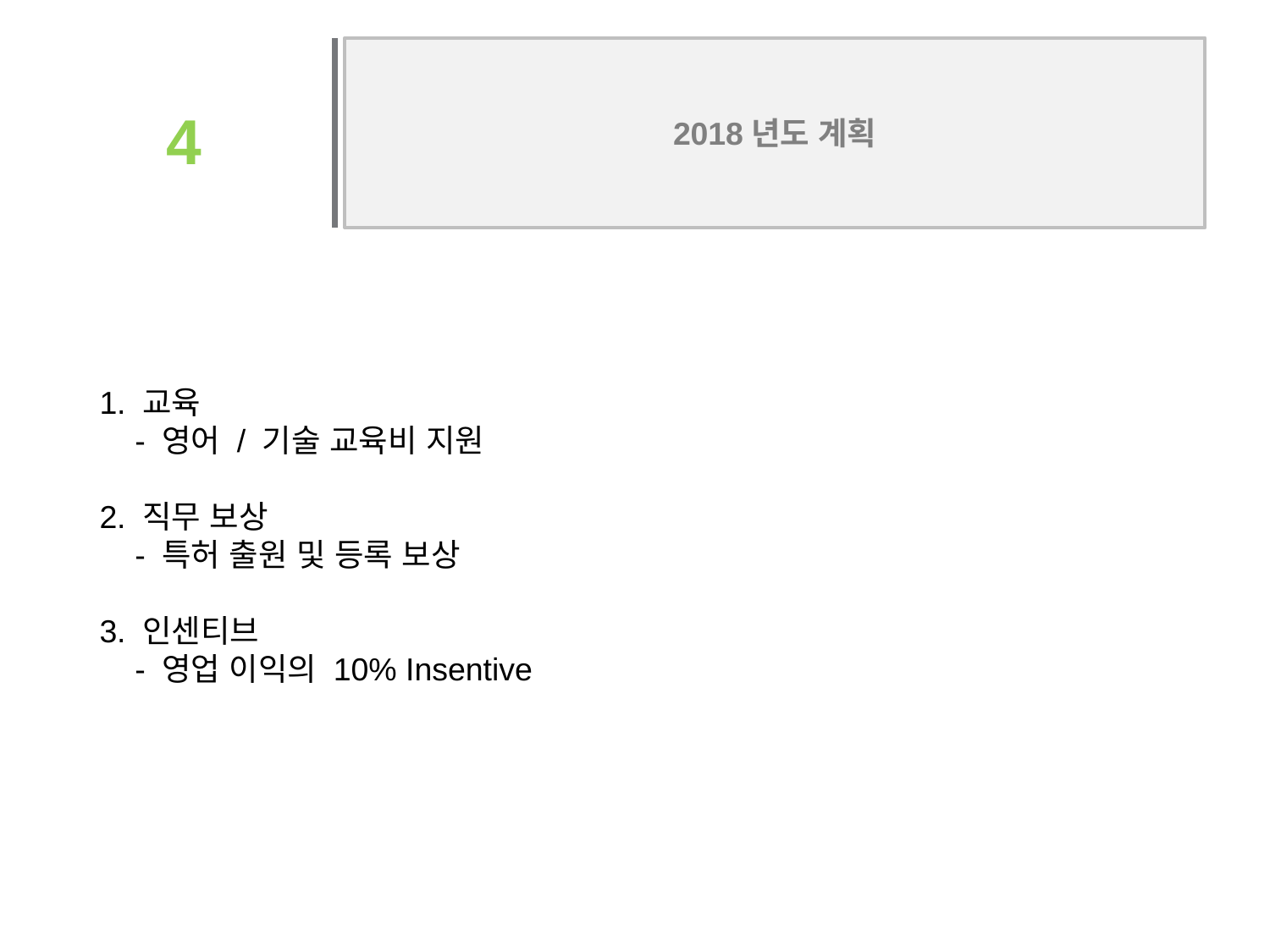

# 4
2018년도 계획
1. 교육
    - 영어 / 기술 교육비 지원

2. 직무 보상
    - 특허 출원 및 등록 보상

3. 인센티브
    - 영업 이익의 10% Insentive